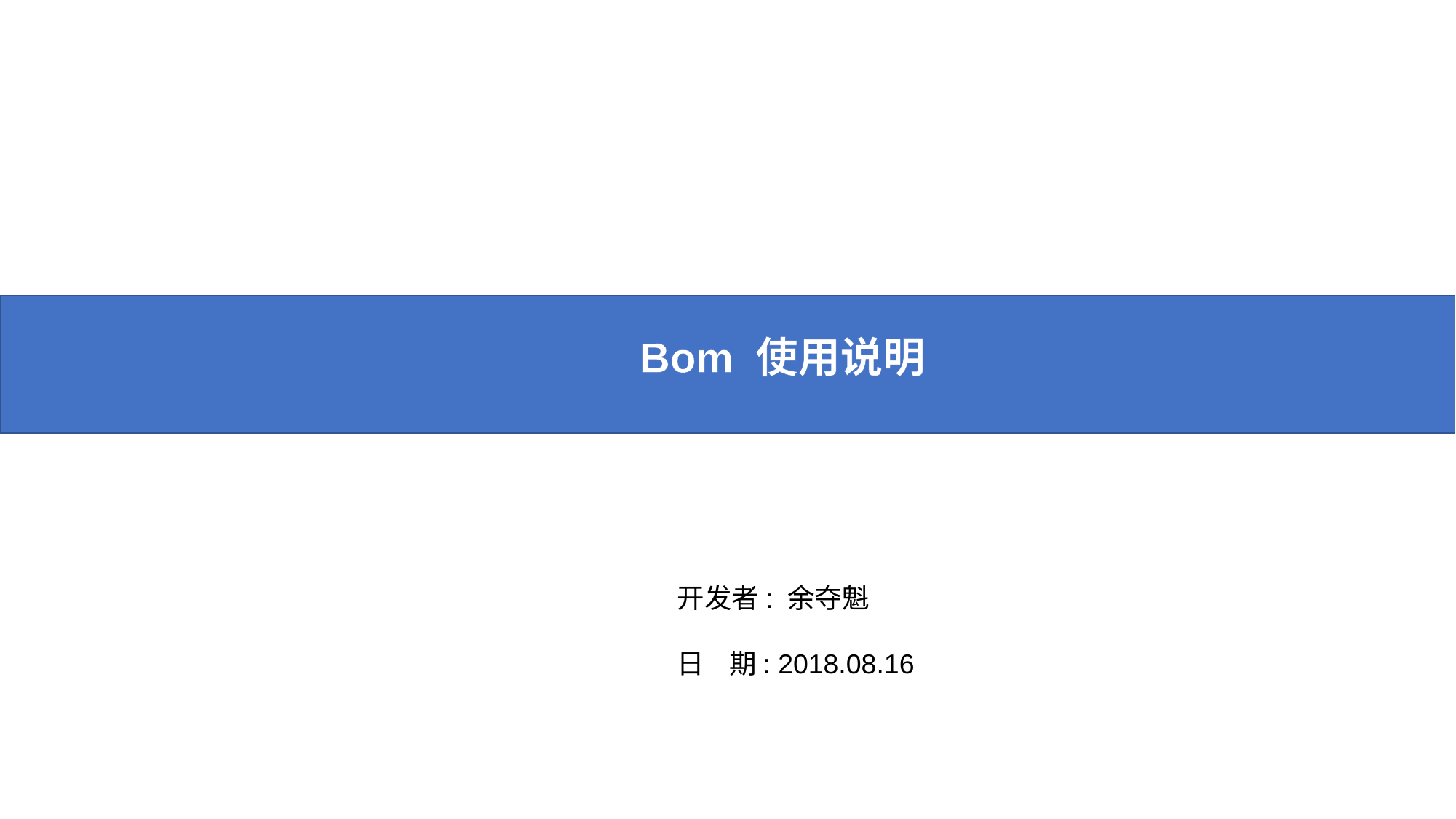

Bom 使用说明

开发者: 余夺魁

日    期: 2018.08.16